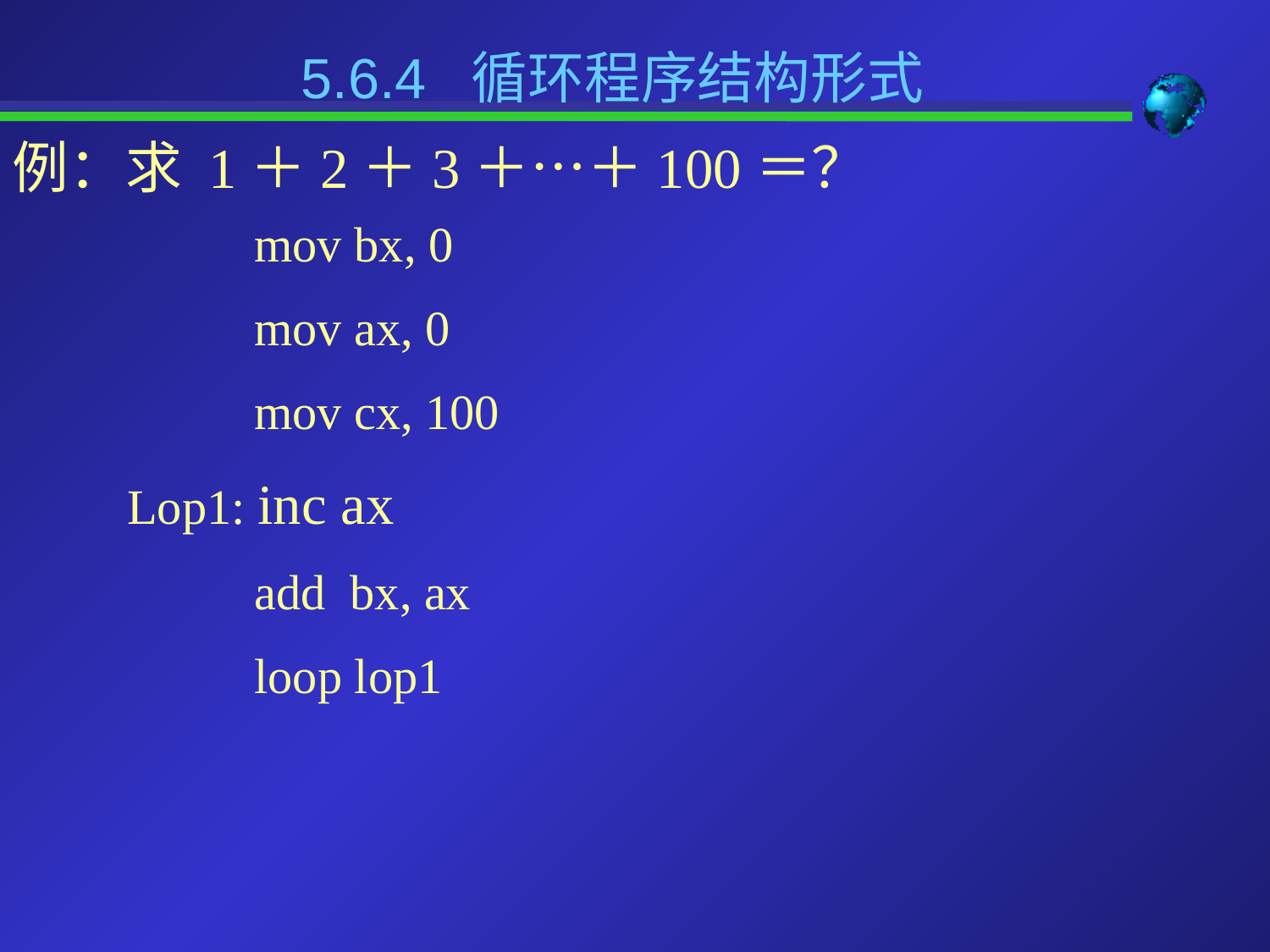

5.6.4  循环程序结构形式
例：求 1＋2＋3＋…＋100＝？
	mov bx, 0
	mov ax, 0
	mov cx, 100
Lop1: inc ax
	add  bx, ax
	loop lop1
32